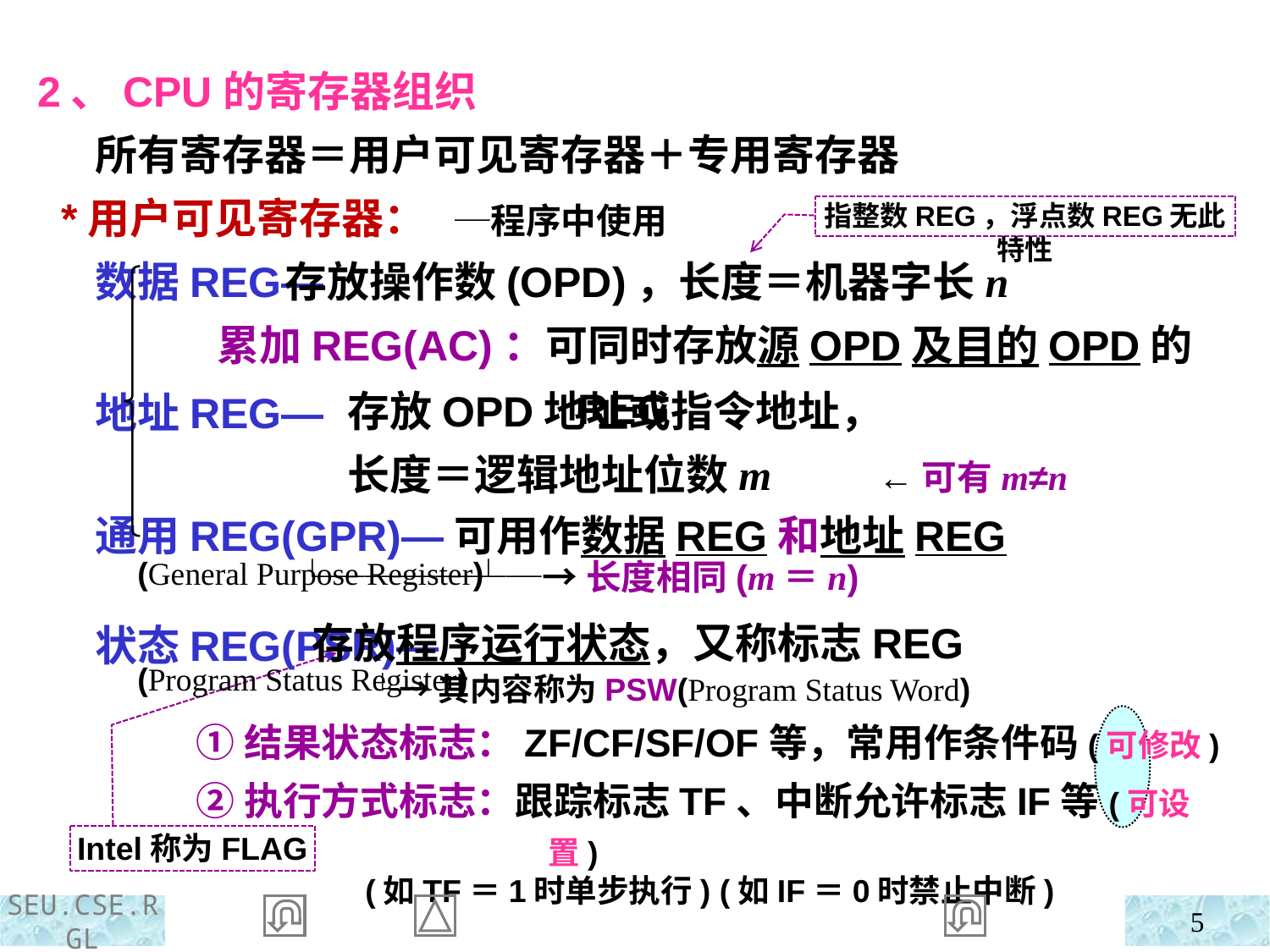

2、CPU的寄存器组织
     所有寄存器＝用户可见寄存器＋专用寄存器
  *用户可见寄存器：   ─程序中使用
     数据REG—

     地址REG—

     状态REG(PSR)—
指整数REG，浮点数REG无此特性
      存放操作数(OPD)，长度＝机器字长n
累加REG(AC)：可同时存放源OPD及目的OPD的REG

存放OPD地址或指令地址，
长度＝逻辑地址位数m         ←可有m≠n
     通用REG(GPR)—可用作数据REG和地址REG
                                └────┴─→长度相同(m＝n)
(General Purpose Register)

(Program Status Register)
            存放程序运行状态，又称标志REG
                         └→其内容称为PSW(Program Status Word)
 ①结果状态标志：ZF/CF/SF/OF等，常用作条件码(可修改)
 ②执行方式标志：跟踪标志TF、中断允许标志IF等(可设置)
                    (如TF＝1时单步执行) (如IF＝0时禁止中断)

Intel称为FLAG

5